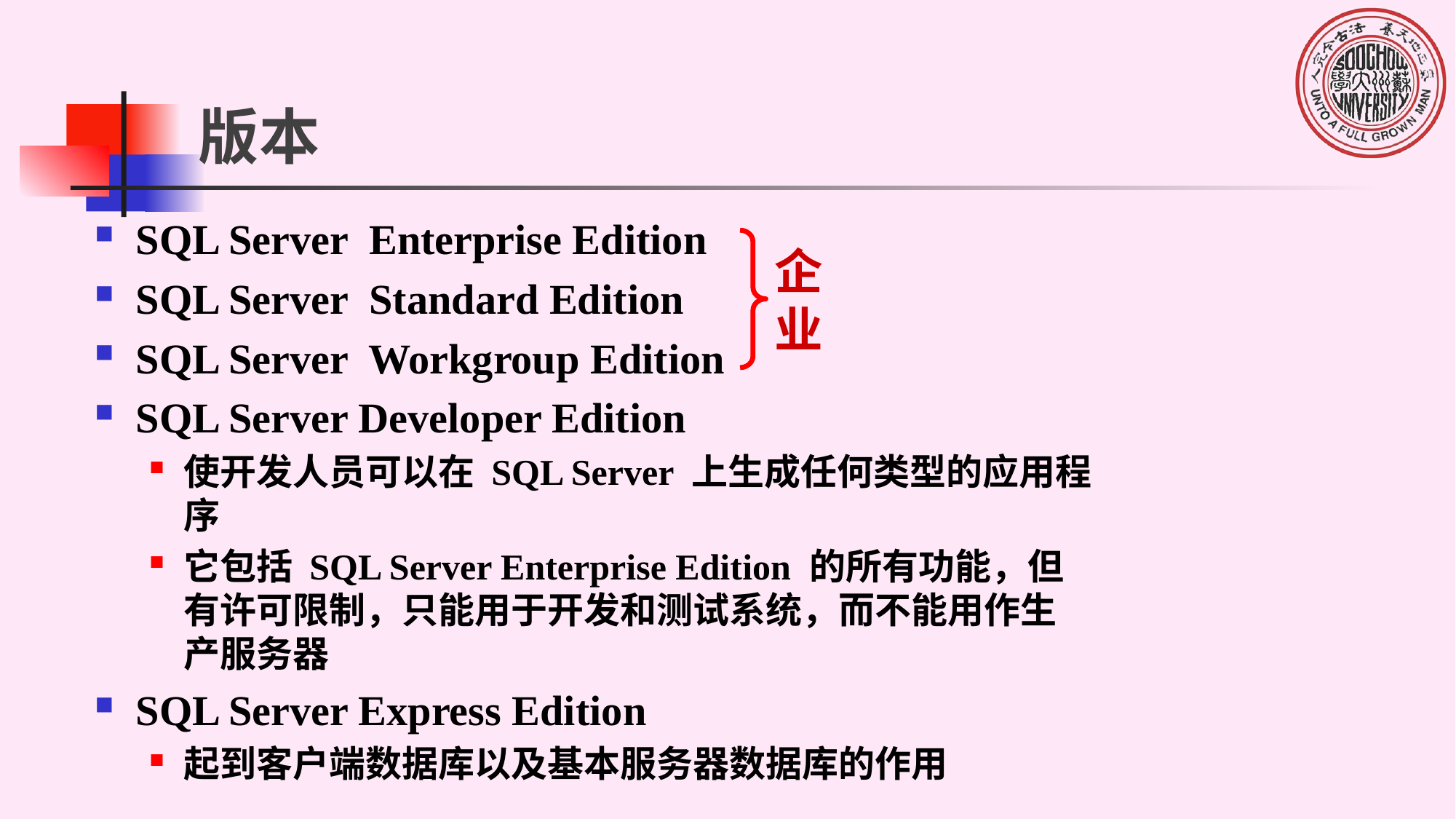

# 版本
SQL Server  Enterprise Edition
SQL Server  Standard Edition
SQL Server  Workgroup Edition
SQL Server Developer Edition
使开发人员可以在 SQL Server 上生成任何类型的应用程序
它包括 SQL Server Enterprise Edition 的所有功能，但有许可限制，只能用于开发和测试系统，而不能用作生产服务器
SQL Server Express Edition
起到客户端数据库以及基本服务器数据库的作用

企业